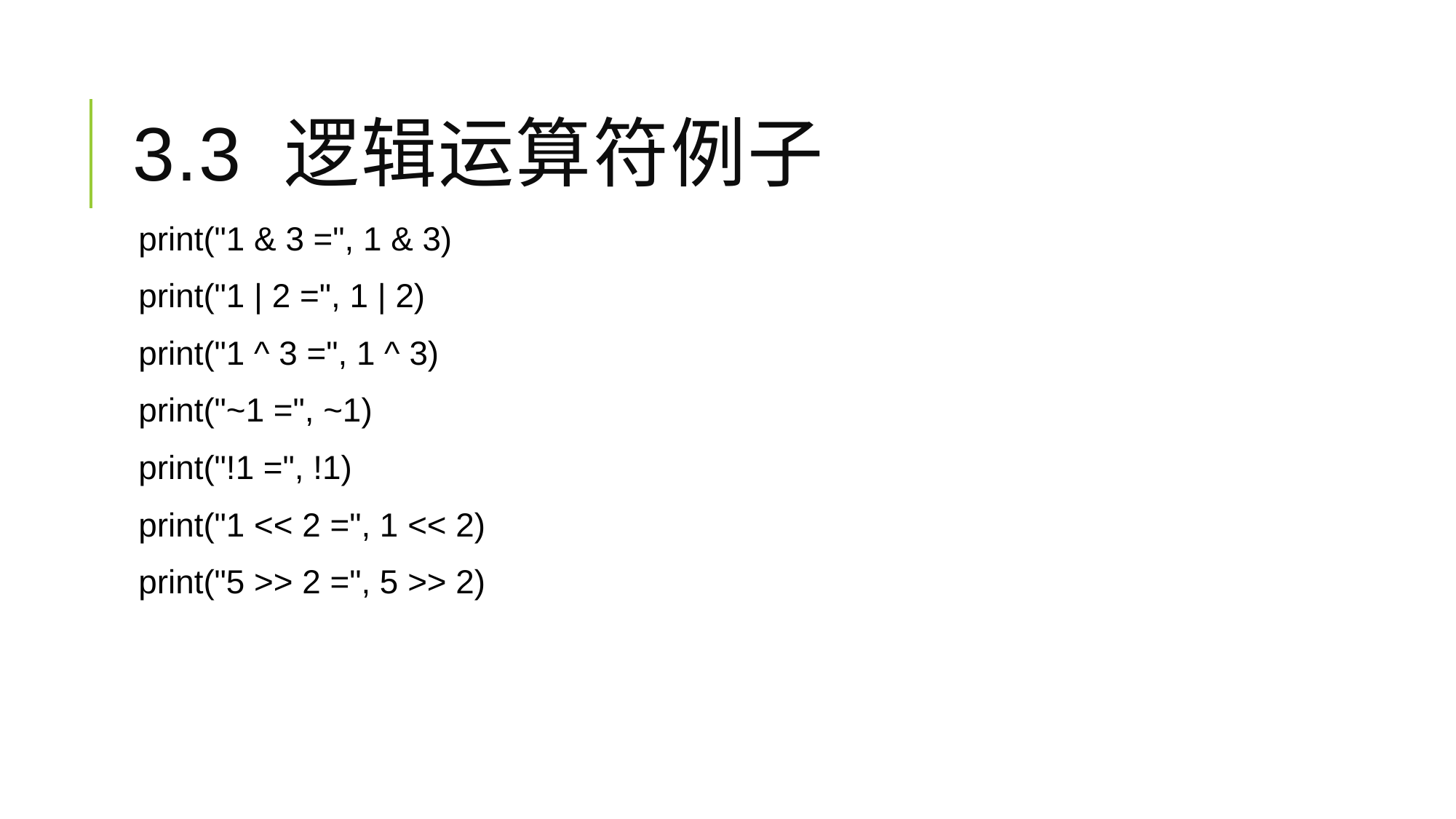

# 3.3 逻辑运算符例子
print("1 & 3 =", 1 & 3)
print("1 | 2 =", 1 | 2)
print("1 ^ 3 =", 1 ^ 3)
print("~1 =", ~1)
print("!1 =", !1)
print("1 << 2 =", 1 << 2)
print("5 >> 2 =", 5 >> 2)